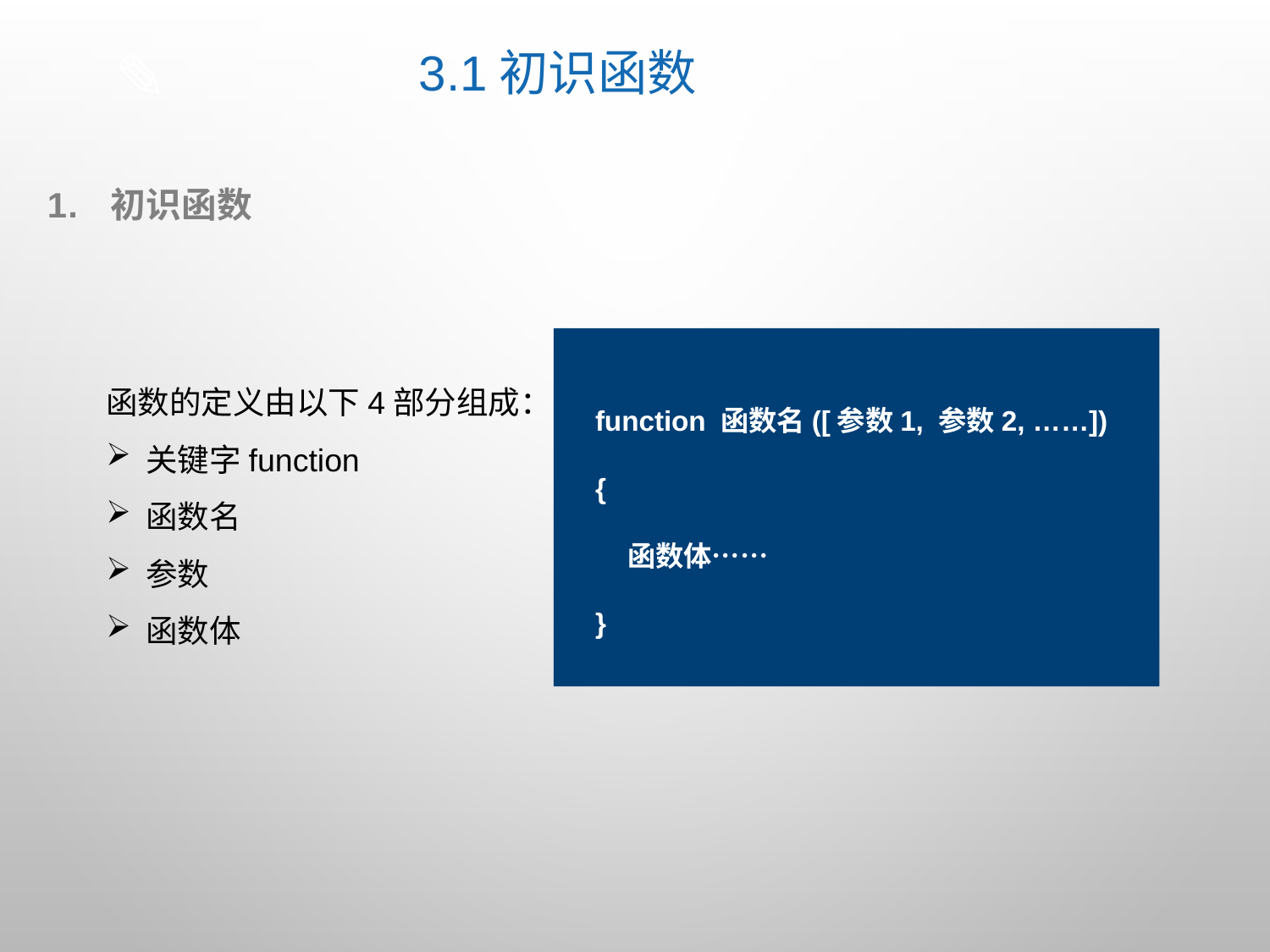

# 3.1初识函数
初识函数

function 函数名([参数1, 参数2, ……])
{
    函数体……
}
函数的定义由以下4部分组成：
关键字function
函数名
参数
函数体